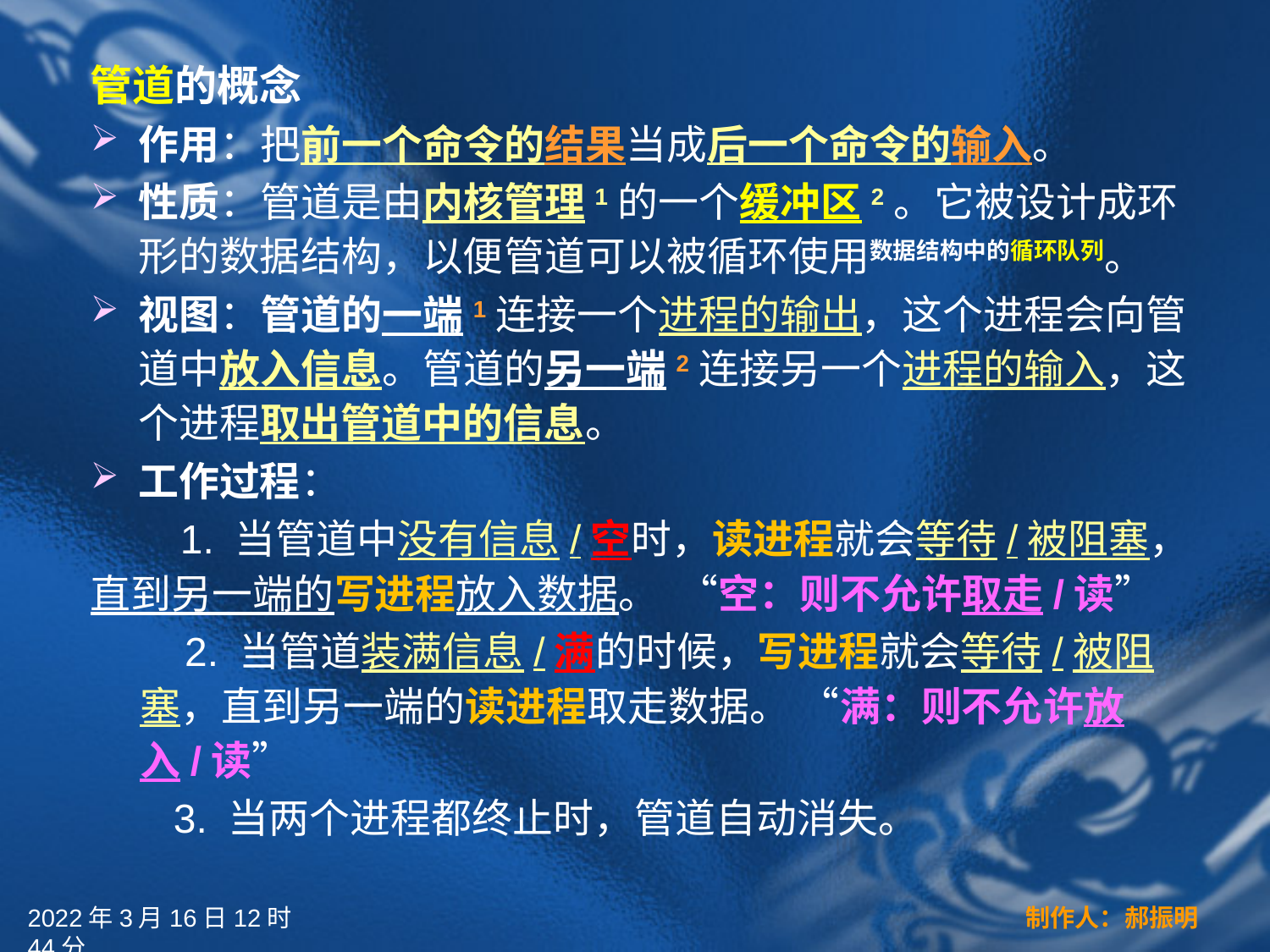

管道的概念
作用：把前一个命令的结果当成后一个命令的输入。
性质：管道是由内核管理1的一个缓冲区2。它被设计成环形的数据结构，以便管道可以被循环使用数据结构中的循环队列。
视图：管道的一端1连接一个进程的输出，这个进程会向管道中放入信息。管道的另一端2连接另一个进程的输入，这个进程取出管道中的信息。
工作过程：
        1. 当管道中没有信息/空时，读进程就会等待/被阻塞，直到另一端的写进程放入数据。  “空：则不允许取走/读”
    2. 当管道装满信息/满的时候，写进程就会等待/被阻塞，直到另一端的读进程取走数据。 “满：则不允许放入/读”
   3. 当两个进程都终止时，管道自动消失。
2022年3月16日12时44分
制作人：郝振明